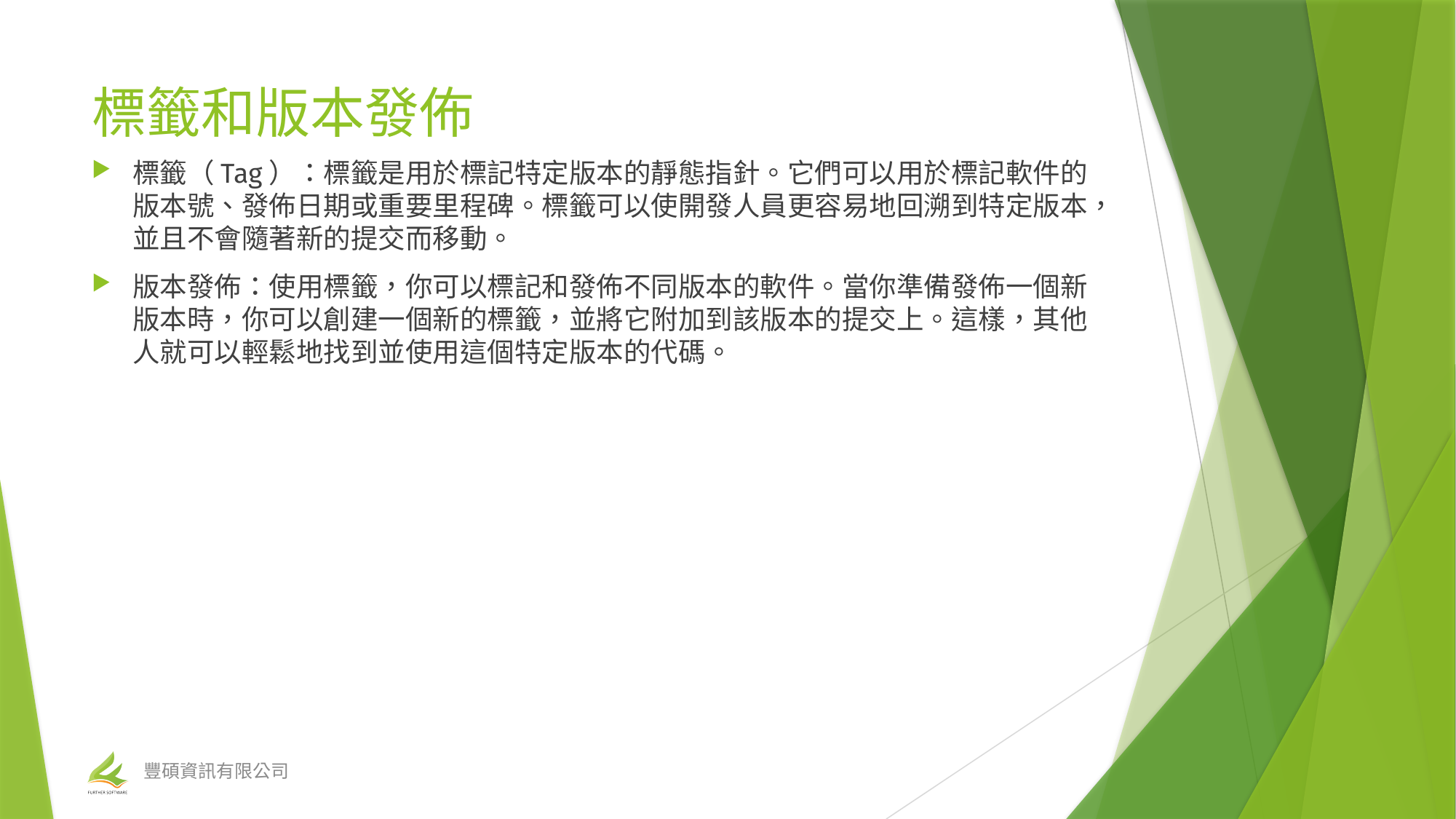

# 標籤和版本發佈
標籤（Tag）：標籤是用於標記特定版本的靜態指針。它們可以用於標記軟件的版本號、發佈日期或重要里程碑。標籤可以使開發人員更容易地回溯到特定版本，並且不會隨著新的提交而移動。
版本發佈：使用標籤，你可以標記和發佈不同版本的軟件。當你準備發佈一個新版本時，你可以創建一個新的標籤，並將它附加到該版本的提交上。這樣，其他人就可以輕鬆地找到並使用這個特定版本的代碼。
豐碩資訊有限公司